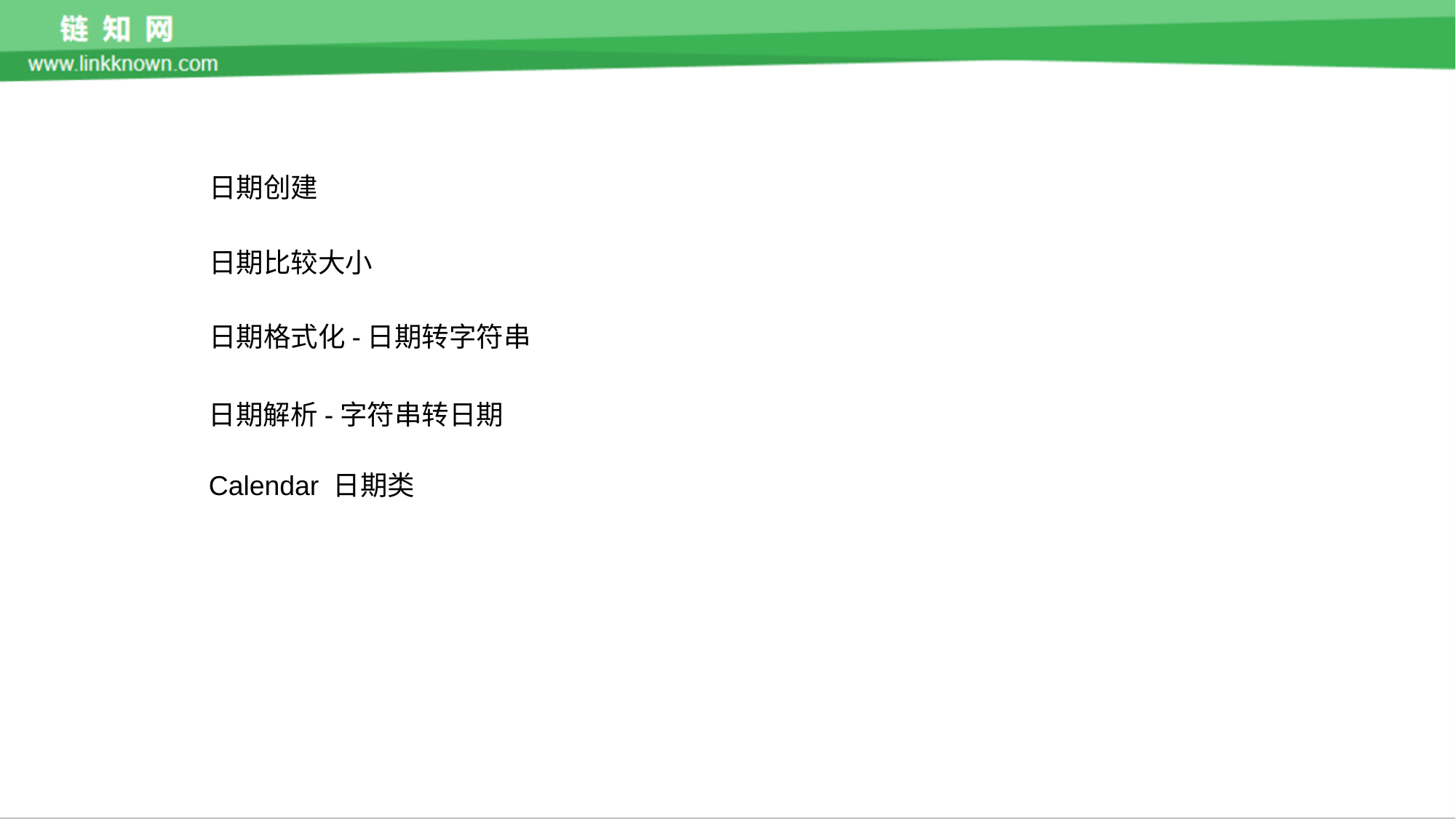

日期创建
日期比较大小
日期格式化-日期转字符串
日期解析-字符串转日期
Calendar 日期类